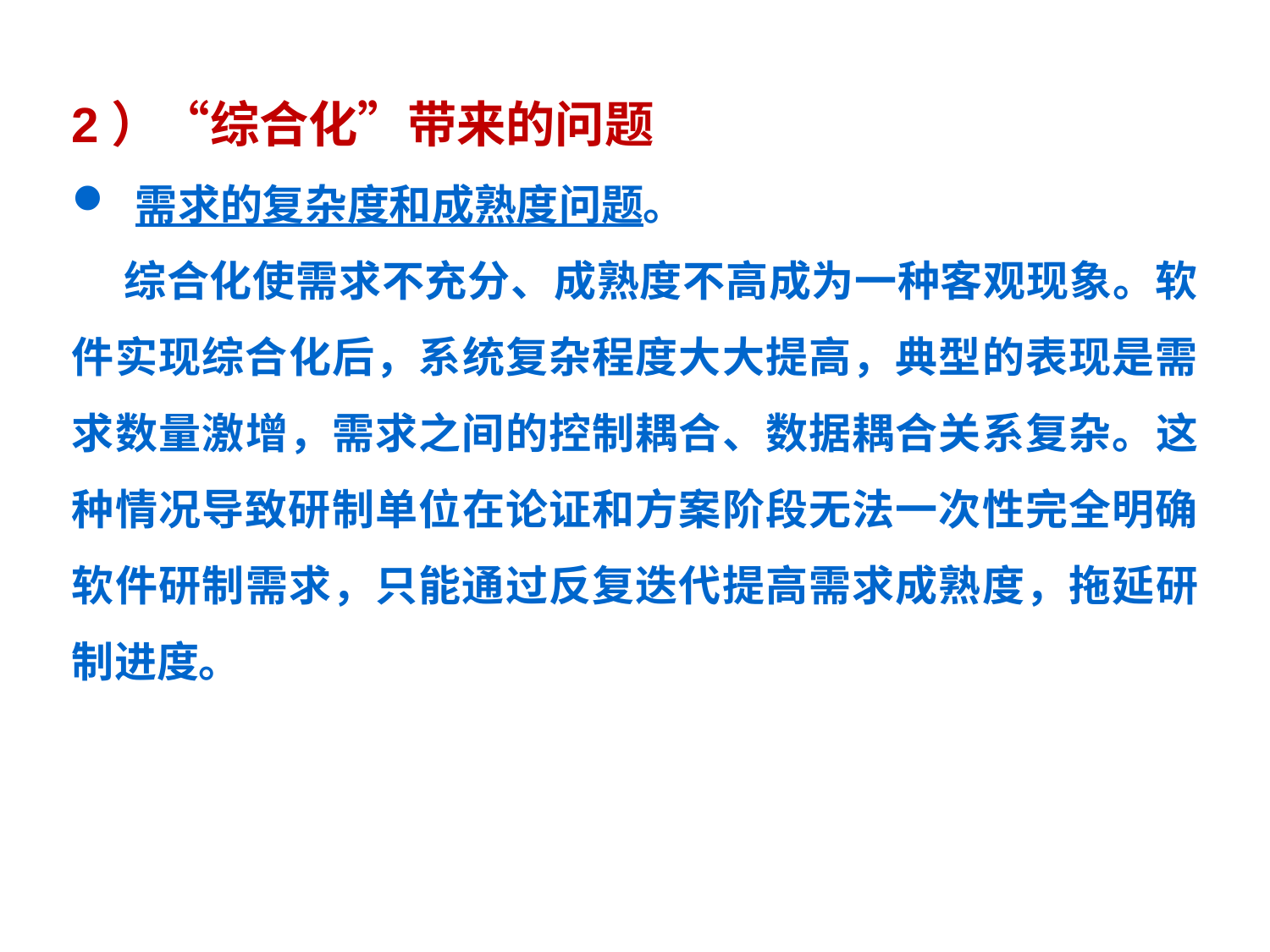

2）“综合化”带来的问题
需求的复杂度和成熟度问题。
    综合化使需求不充分、成熟度不高成为一种客观现象。软件实现综合化后，系统复杂程度大大提高，典型的表现是需求数量激增，需求之间的控制耦合、数据耦合关系复杂。这种情况导致研制单位在论证和方案阶段无法一次性完全明确软件研制需求，只能通过反复迭代提高需求成熟度，拖延研制进度。